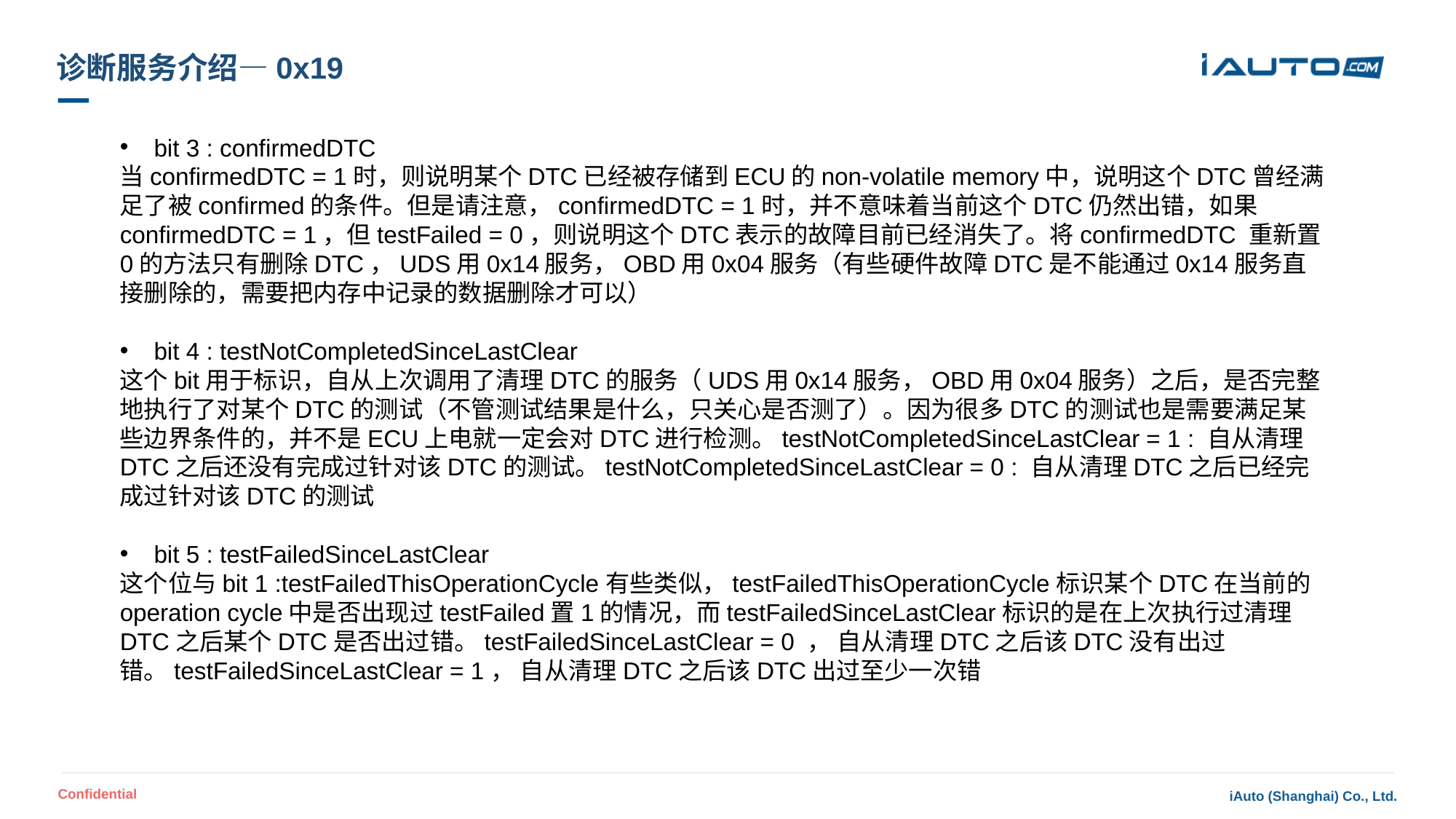

# 诊断服务介绍—0x19
bit 3 : confirmedDTC
当confirmedDTC = 1时，则说明某个DTC已经被存储到ECU的non-volatile memory中，说明这个DTC曾经满足了被confirmed的条件。但是请注意，confirmedDTC = 1时，并不意味着当前这个DTC仍然出错，如果confirmedDTC = 1，但testFailed = 0，则说明这个DTC表示的故障目前已经消失了。将confirmedDTC 重新置0的方法只有删除DTC，UDS用0x14服务，OBD用0x04服务（有些硬件故障DTC是不能通过0x14服务直接删除的，需要把内存中记录的数据删除才可以）

bit 4 : testNotCompletedSinceLastClear
这个bit用于标识，自从上次调用了清理DTC的服务（UDS用0x14服务，OBD用0x04服务）之后，是否完整地执行了对某个DTC的测试（不管测试结果是什么，只关心是否测了）。因为很多DTC的测试也是需要满足某些边界条件的，并不是ECU上电就一定会对DTC进行检测。testNotCompletedSinceLastClear = 1 : 自从清理DTC之后还没有完成过针对该DTC的测试。testNotCompletedSinceLastClear = 0 : 自从清理DTC之后已经完成过针对该DTC的测试

bit 5 : testFailedSinceLastClear
这个位与bit 1 :testFailedThisOperationCycle有些类似，testFailedThisOperationCycle标识某个DTC在当前的operation cycle中是否出现过testFailed置1的情况，而testFailedSinceLastClear标识的是在上次执行过清理DTC之后某个DTC是否出过错。testFailedSinceLastClear = 0 ， 自从清理DTC之后该DTC没有出过错。testFailedSinceLastClear = 1， 自从清理DTC之后该DTC出过至少一次错